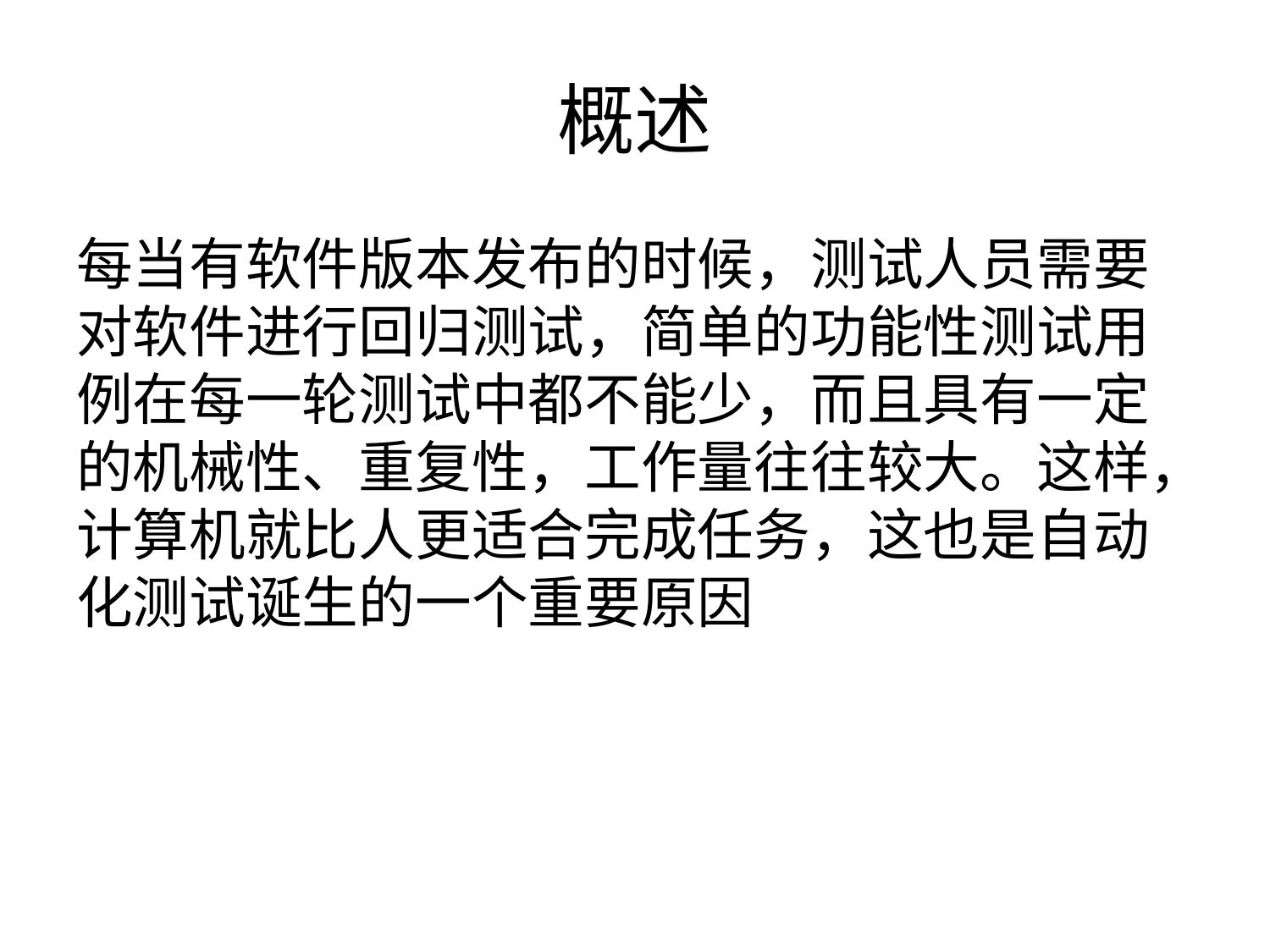

# 概述
每当有软件版本发布的时候，测试人员需要对软件进行回归测试，简单的功能性测试用例在每一轮测试中都不能少，而且具有一定的机械性、重复性，工作量往往较大。这样，计算机就比人更适合完成任务，这也是自动化测试诞生的一个重要原因